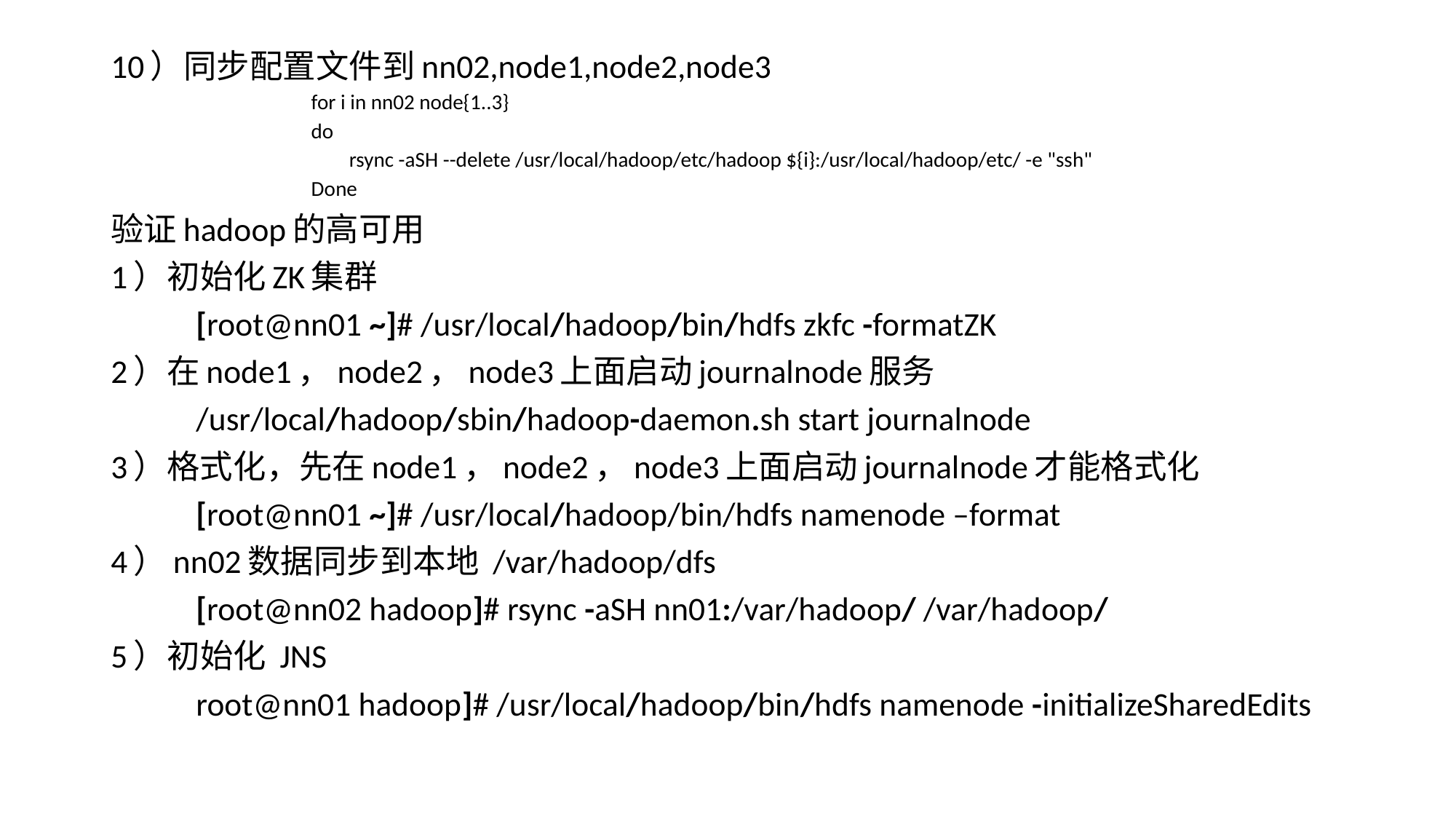

10）同步配置文件到nn02,node1,node2,node3
for i in nn02 node{1..3}
do
        rsync -aSH --delete /usr/local/hadoop/etc/hadoop ${i}:/usr/local/hadoop/etc/ -e "ssh"
Done
验证hadoop的高可用
1）初始化ZK集群
	[root@nn01 ~]# /usr/local/hadoop/bin/hdfs zkfc -formatZK
2）在node1，node2，node3上面启动journalnode服务
	/usr/local/hadoop/sbin/hadoop-daemon.sh start journalnode
3）格式化，先在node1，node2，node3上面启动journalnode才能格式化
	[root@nn01 ~]# /usr/local/hadoop/bin/hdfs namenode –format
4）nn02数据同步到本地 /var/hadoop/dfs
	[root@nn02 hadoop]# rsync -aSH nn01:/var/hadoop/ /var/hadoop/
5）初始化 JNS
	root@nn01 hadoop]# /usr/local/hadoop/bin/hdfs namenode -initializeSharedEdits